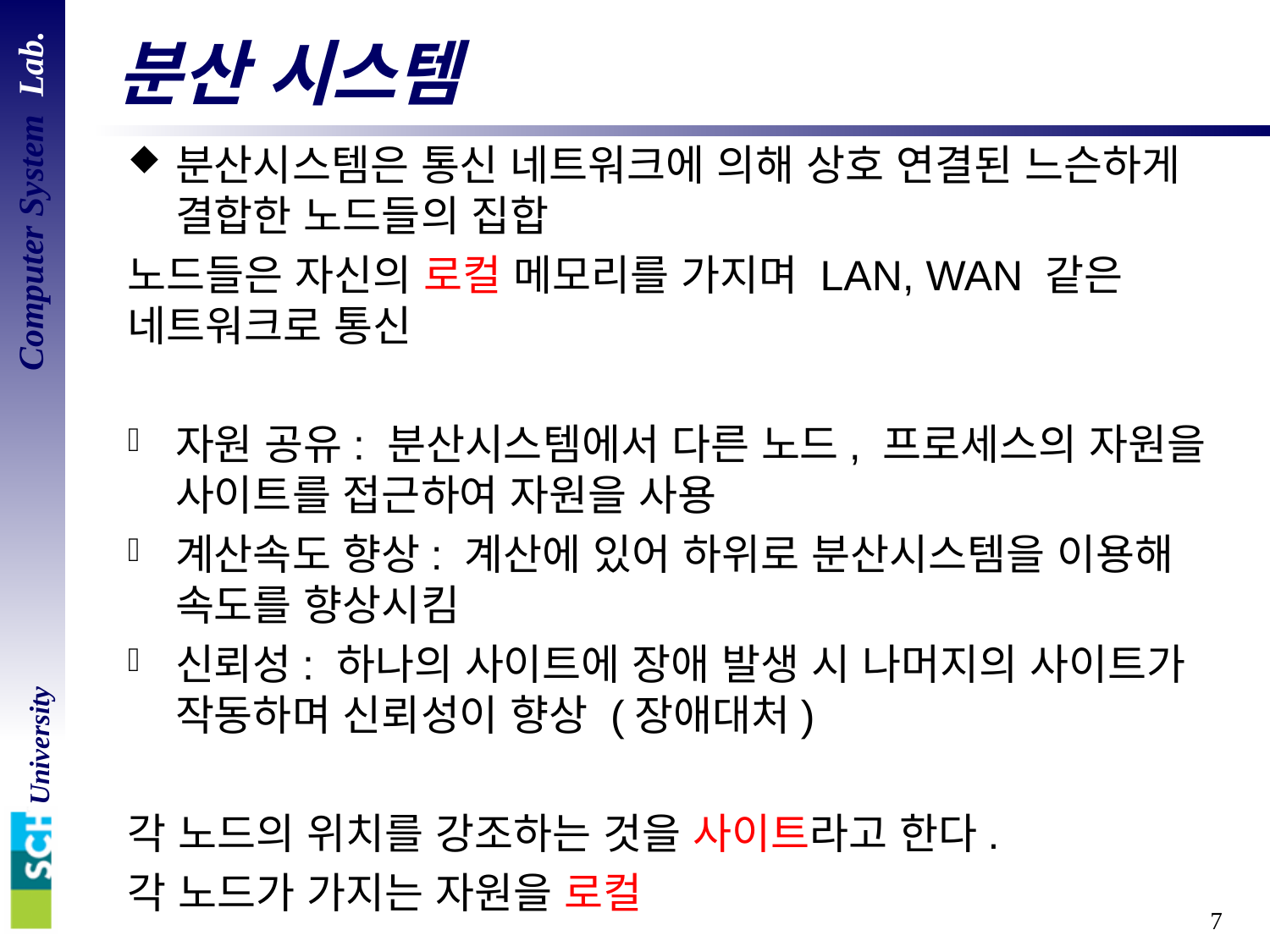

# 분산 시스템
분산시스템은 통신 네트워크에 의해 상호 연결된 느슨하게 결합한 노드들의 집합
노드들은 자신의 로컬 메모리를 가지며 LAN, WAN 같은 네트워크로 통신

자원 공유: 분산시스템에서 다른 노드, 프로세스의 자원을 사이트를 접근하여 자원을 사용
계산속도 향상: 계산에 있어 하위로 분산시스템을 이용해 속도를 향상시킴
신뢰성: 하나의 사이트에 장애 발생 시 나머지의 사이트가 작동하며 신뢰성이 향상 (장애대처)

각 노드의 위치를 강조하는 것을 사이트라고 한다.
각 노드가 가지는 자원을 로컬